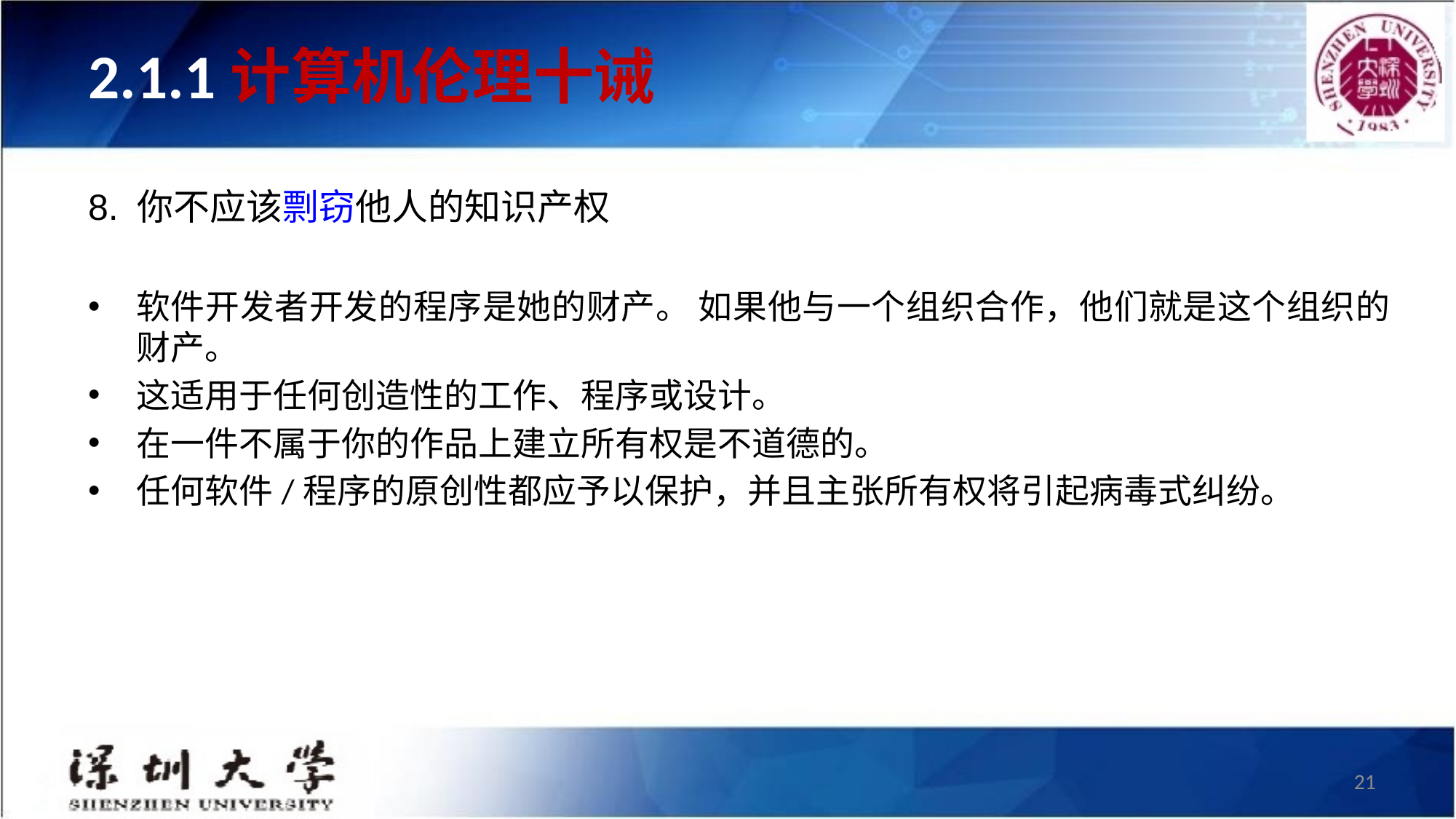

# 2.1.1计算机伦理十诫
8. 你不应该剽窃他人的知识产权

软件开发者开发的程序是她的财产。 如果他与一个组织合作，他们就是这个组织的财产。
这适用于任何创造性的工作、程序或设计。
在一件不属于你的作品上建立所有权是不道德的。
任何软件/程序的原创性都应予以保护，并且主张所有权将引起病毒式纠纷。
21